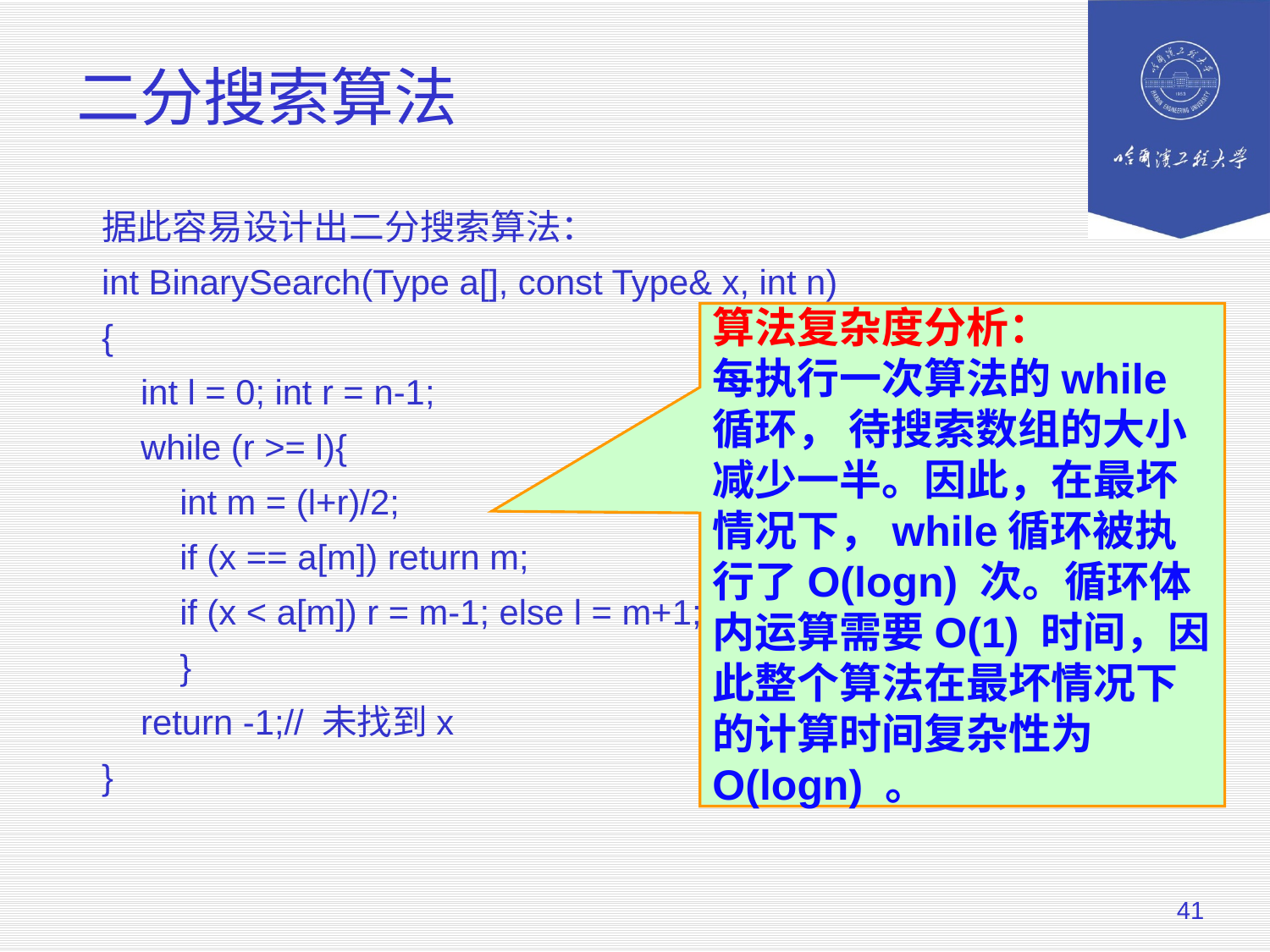

# 二分搜索算法
据此容易设计出二分搜索算法：
int BinarySearch(Type a[], const Type& x, int n)
{
    int l = 0; int r = n-1;
    while (r >= l){
        int m = (l+r)/2;
        if (x == a[m]) return m;
        if (x < a[m]) r = m-1; else l = m+1;
        }
    return -1;// 未找到x
}
算法复杂度分析：
每执行一次算法的while循环， 待搜索数组的大小减少一半。因此，在最坏情况下，while循环被执行了O(logn) 次。循环体内运算需要O(1) 时间，因此整个算法在最坏情况下的计算时间复杂性为O(logn) 。
41